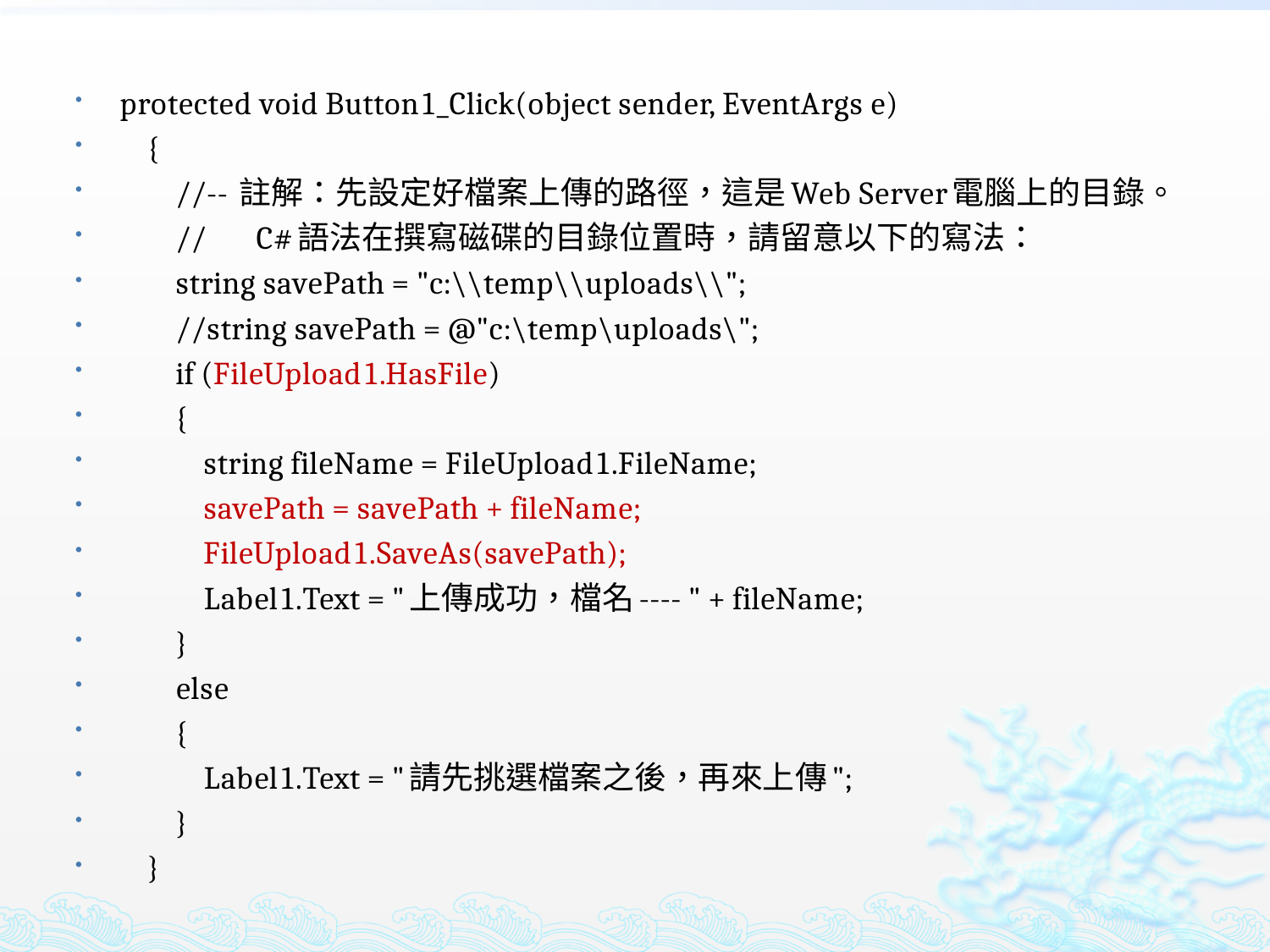

protected void Button1_Click(object sender, EventArgs e)
    {
        //-- 註解：先設定好檔案上傳的路徑，這是Web Server電腦上的目錄。
        //       C#語法在撰寫磁碟的目錄位置時，請留意以下的寫法：
        string savePath = "c:\\temp\\uploads\\";
        //string savePath = @"c:\temp\uploads\";
        if (FileUpload1.HasFile)
        {
            string fileName = FileUpload1.FileName;
            savePath = savePath + fileName;
            FileUpload1.SaveAs(savePath);
            Label1.Text = "上傳成功，檔名---- " + fileName;
        }
        else
        {
            Label1.Text = "請先挑選檔案之後，再來上傳";
        }
    }